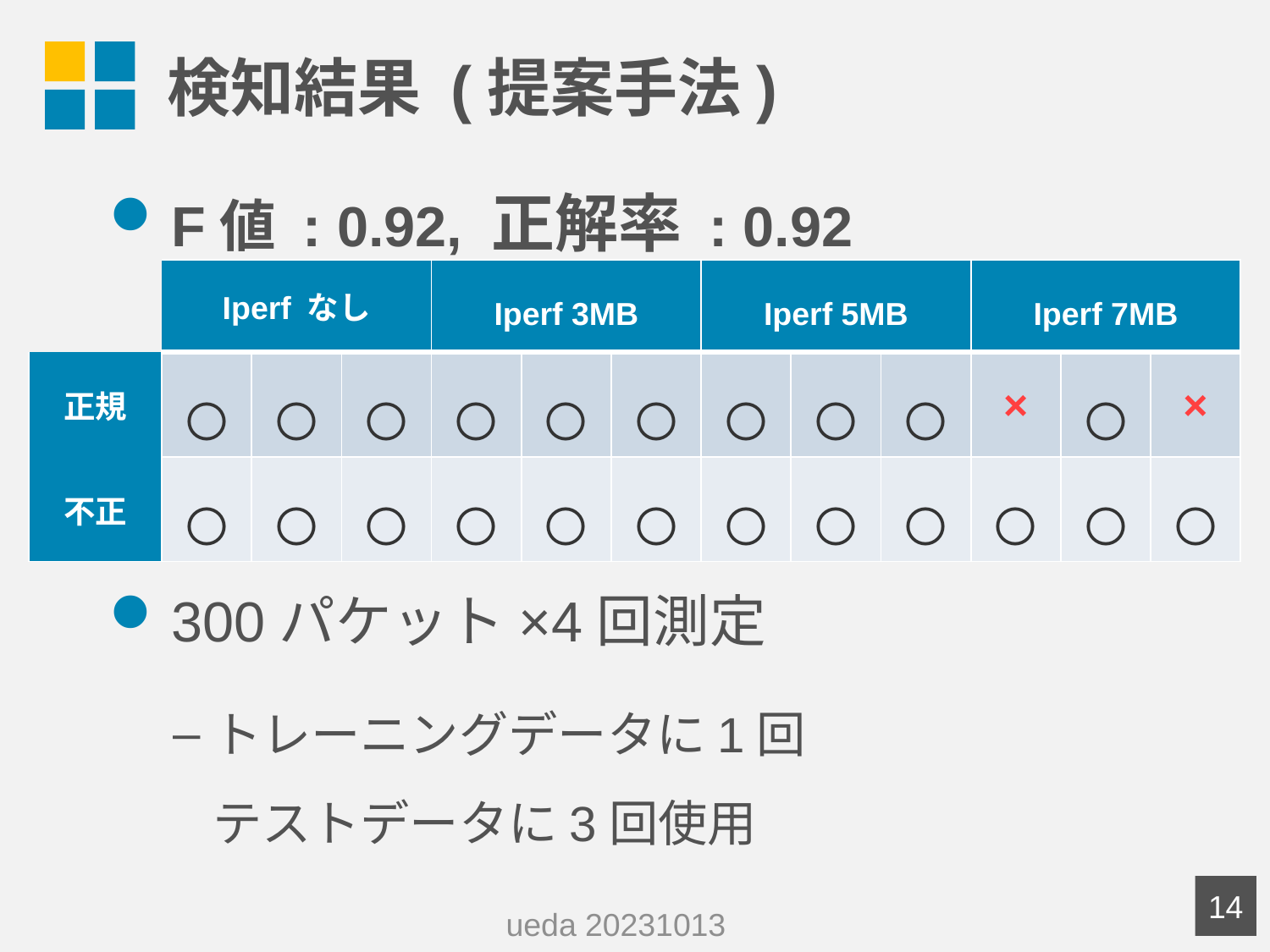

# 検知結果 (提案手法)
F値 : 0.92, 正解率 : 0.92

300パケット×4回測定
トレーニングデータに1回
テストデータに3回使用
|  | Iperf なし |  |  | Iperf 3MB |  |  | Iperf 5MB |  |  | Iperf 7MB |  |  |
| --- | --- | --- | --- | --- | --- | --- | --- | --- | --- | --- | --- | --- |
| 正規 | 〇 | 〇 | 〇 | 〇 | 〇 | 〇 | 〇 | 〇 | 〇 | × | 〇 | × |
| 不正 | 〇 | 〇 | 〇 | 〇 | 〇 | 〇 | 〇 | 〇 | 〇 | 〇 | 〇 | 〇 |
14
ueda 20231013